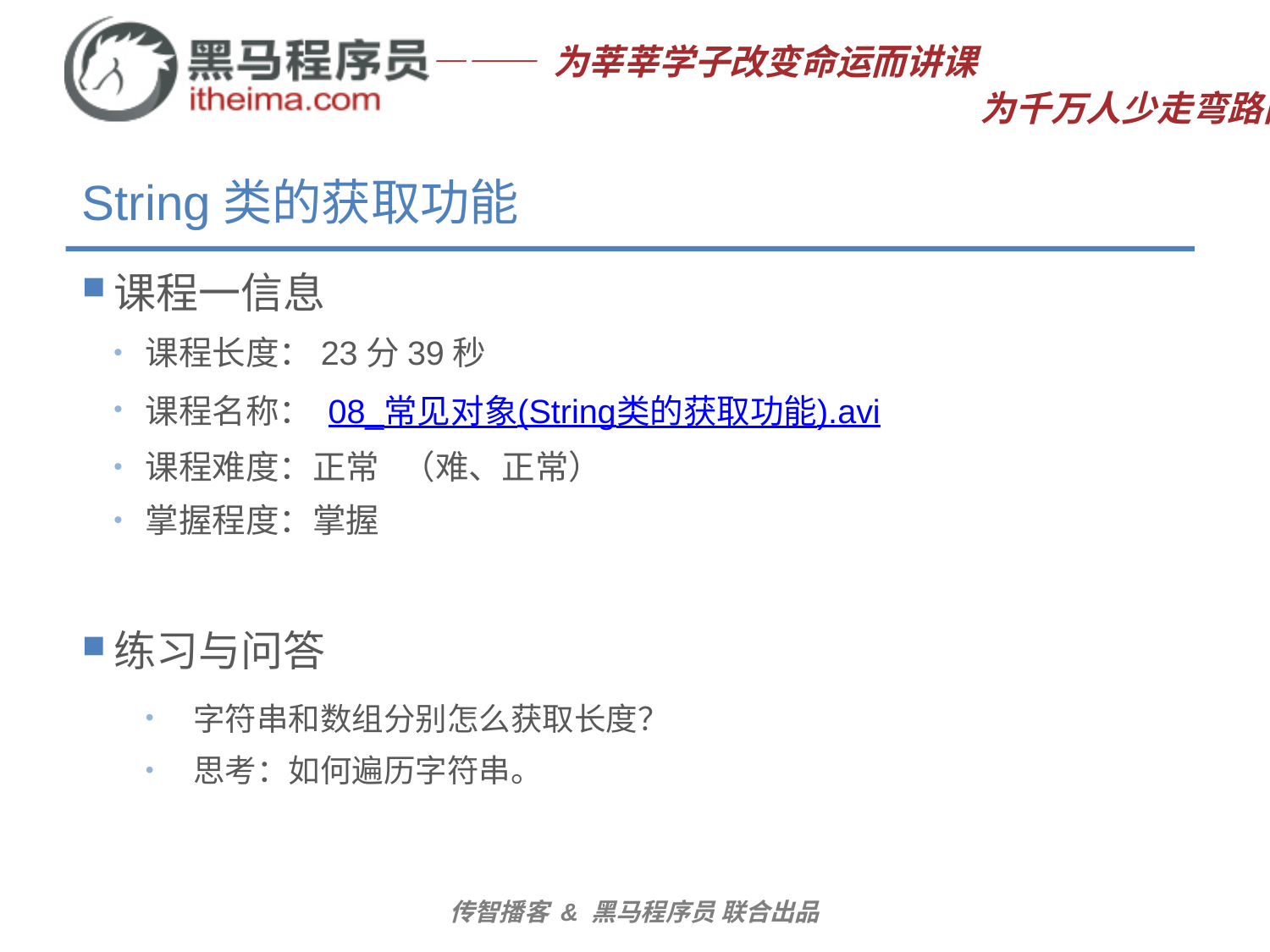

# String类的获取功能
课程一信息
课程长度：23分39秒
课程名称： 08_常见对象(String类的获取功能).avi
课程难度：正常   （难、正常）
掌握程度：掌握

练习与问答
字符串和数组分别怎么获取长度？
思考：如何遍历字符串。